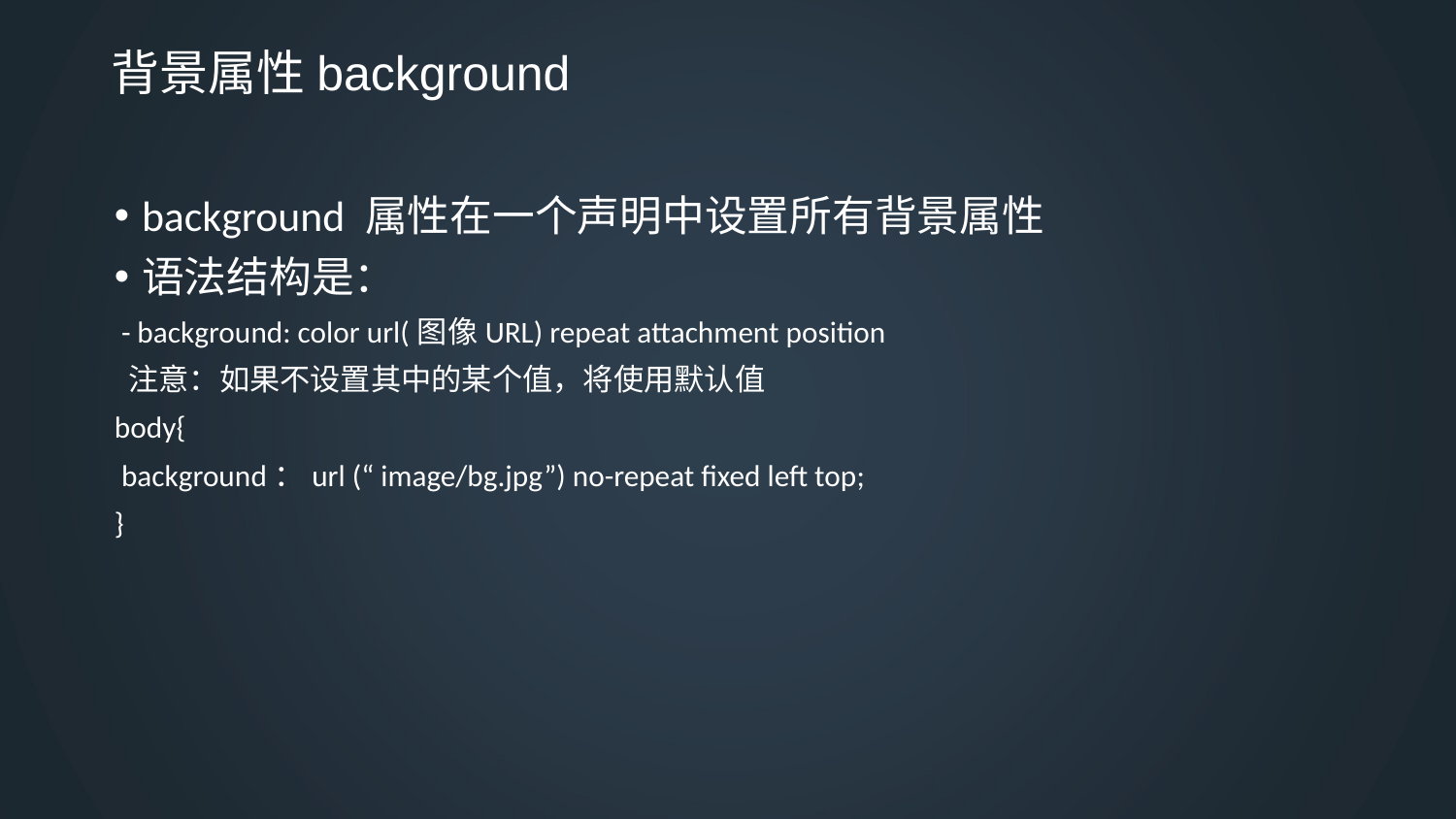

# 背景属性background
background 属性在一个声明中设置所有背景属性
语法结构是：
 - background: color url(图像URL) repeat attachment position
 注意：如果不设置其中的某个值，将使用默认值
body{
 background：url (“ image/bg.jpg”) no-repeat fixed left top;
}